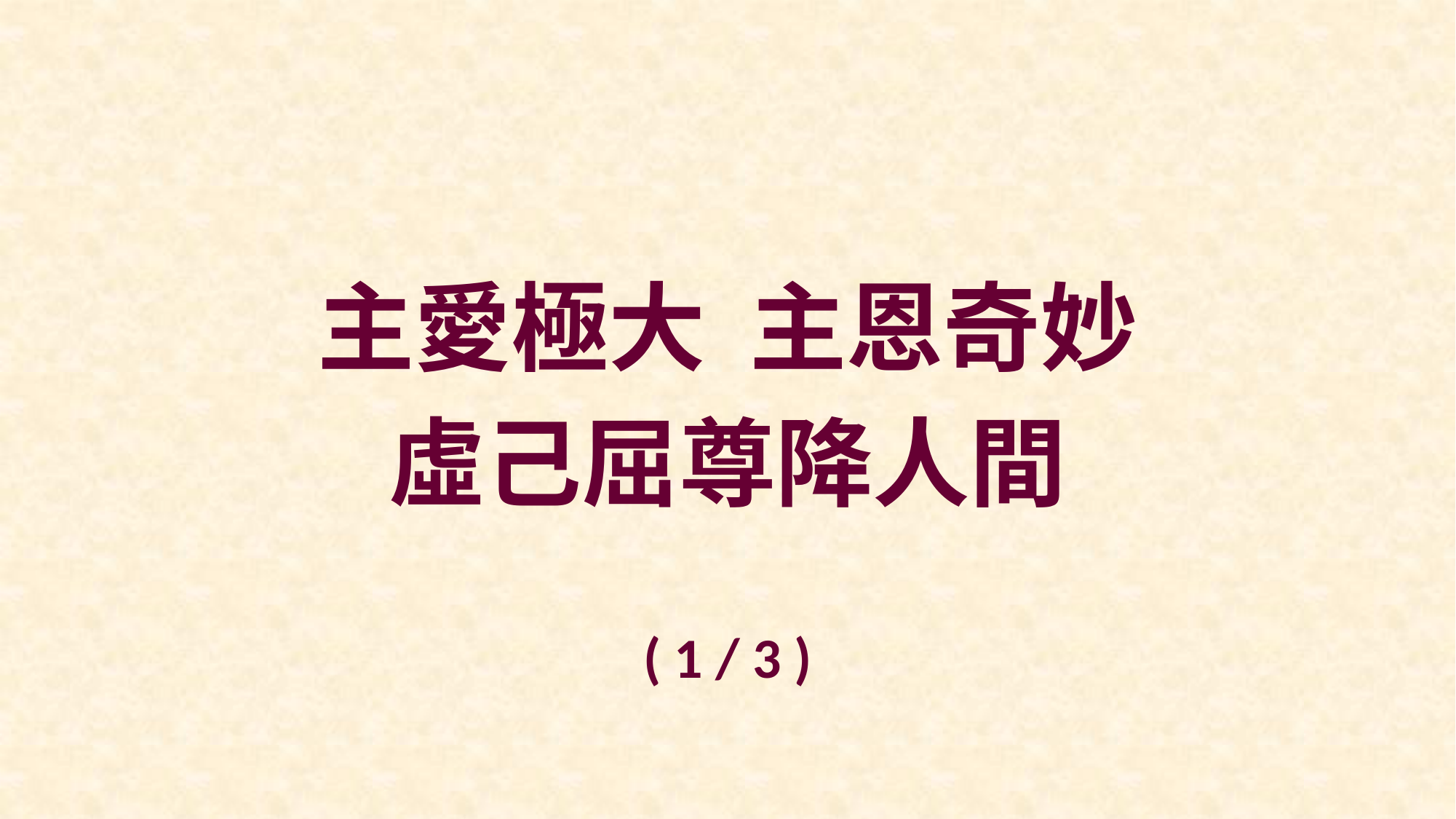

主愛極大  主恩奇妙
虛己屈尊降人間
( 1 / 3 )